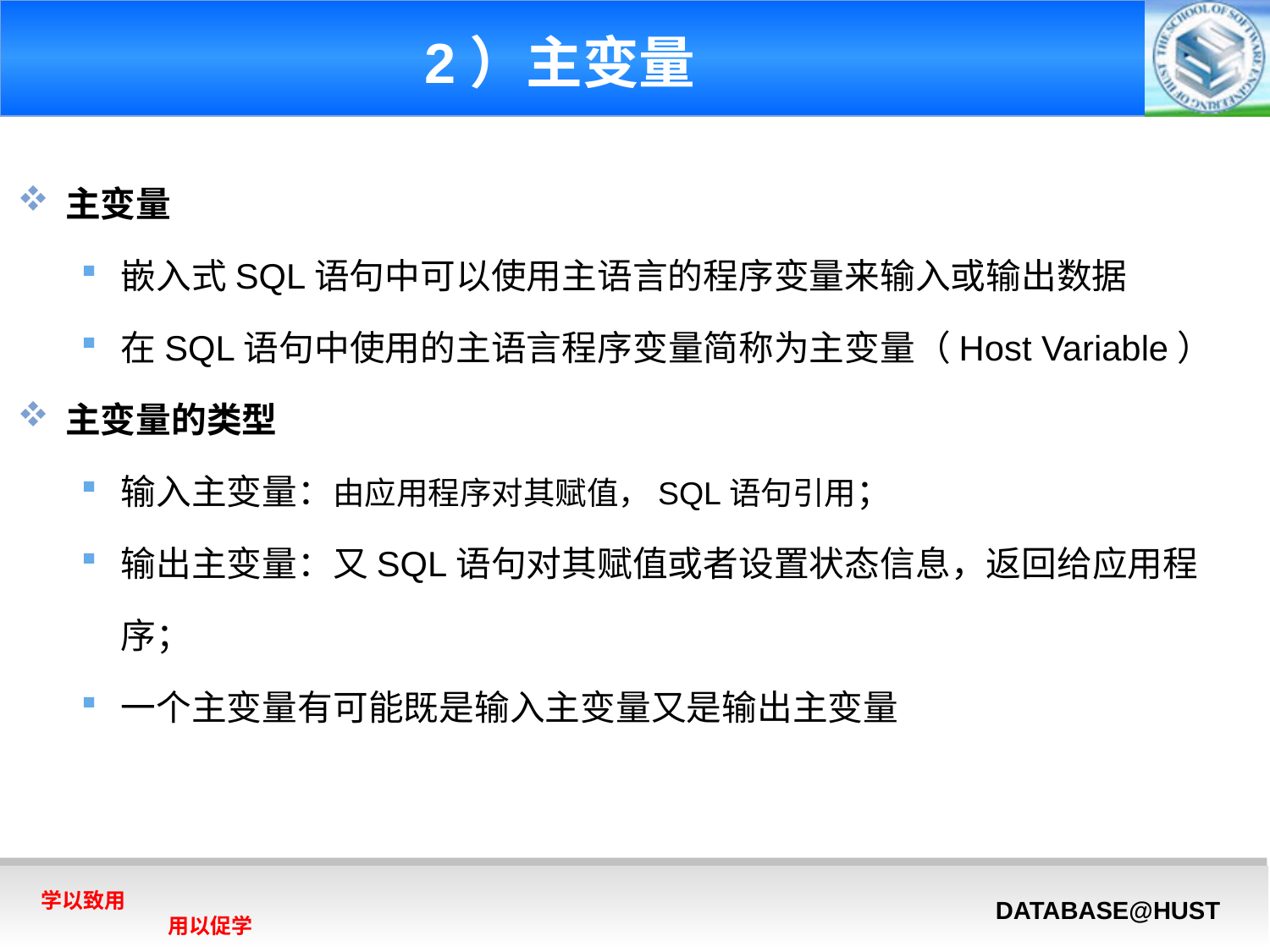

# 2）主变量
主变量
嵌入式SQL语句中可以使用主语言的程序变量来输入或输出数据
在SQL语句中使用的主语言程序变量简称为主变量（Host Variable）
主变量的类型
输入主变量：由应用程序对其赋值，SQL语句引用；
输出主变量：又SQL语句对其赋值或者设置状态信息，返回给应用程序；
一个主变量有可能既是输入主变量又是输出主变量